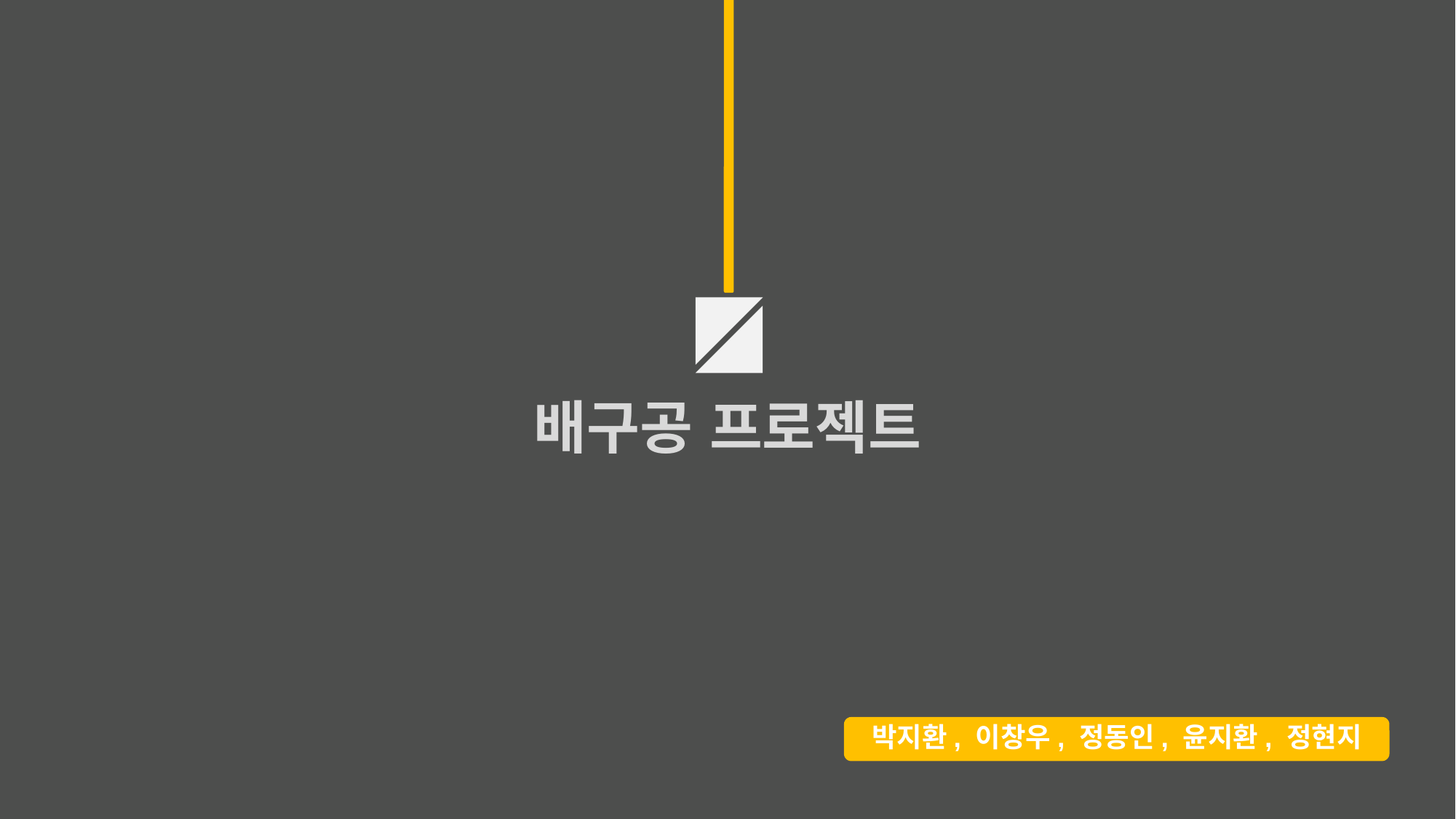

배구공 프로젝트
박지환, 이창우, 정동인, 윤지환, 정현지